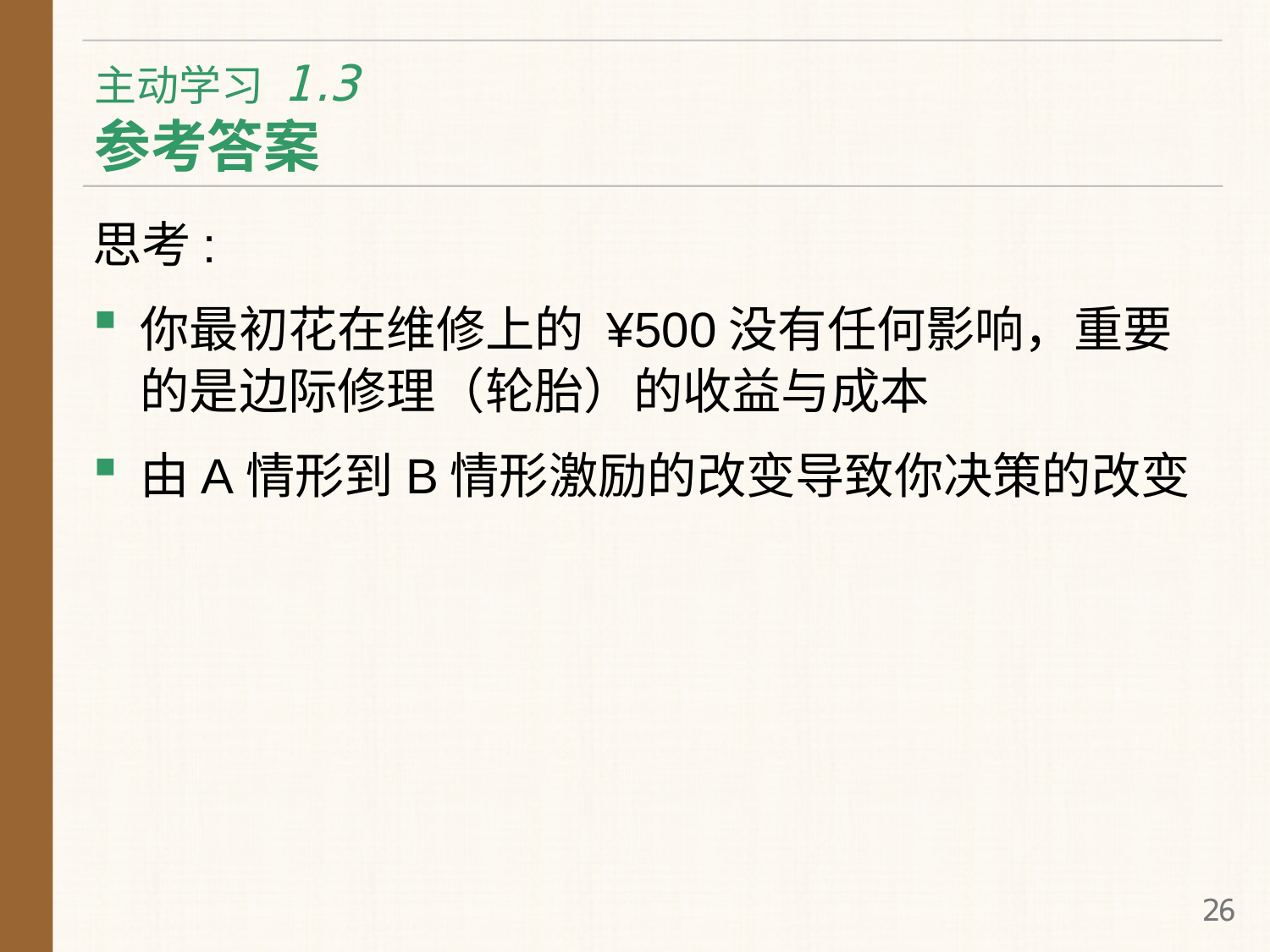

# 主动学习 1.3 参考答案
思考:
你最初花在维修上的 ¥500没有任何影响，重要的是边际修理（轮胎）的收益与成本
由A情形到B情形激励的改变导致你决策的改变
26